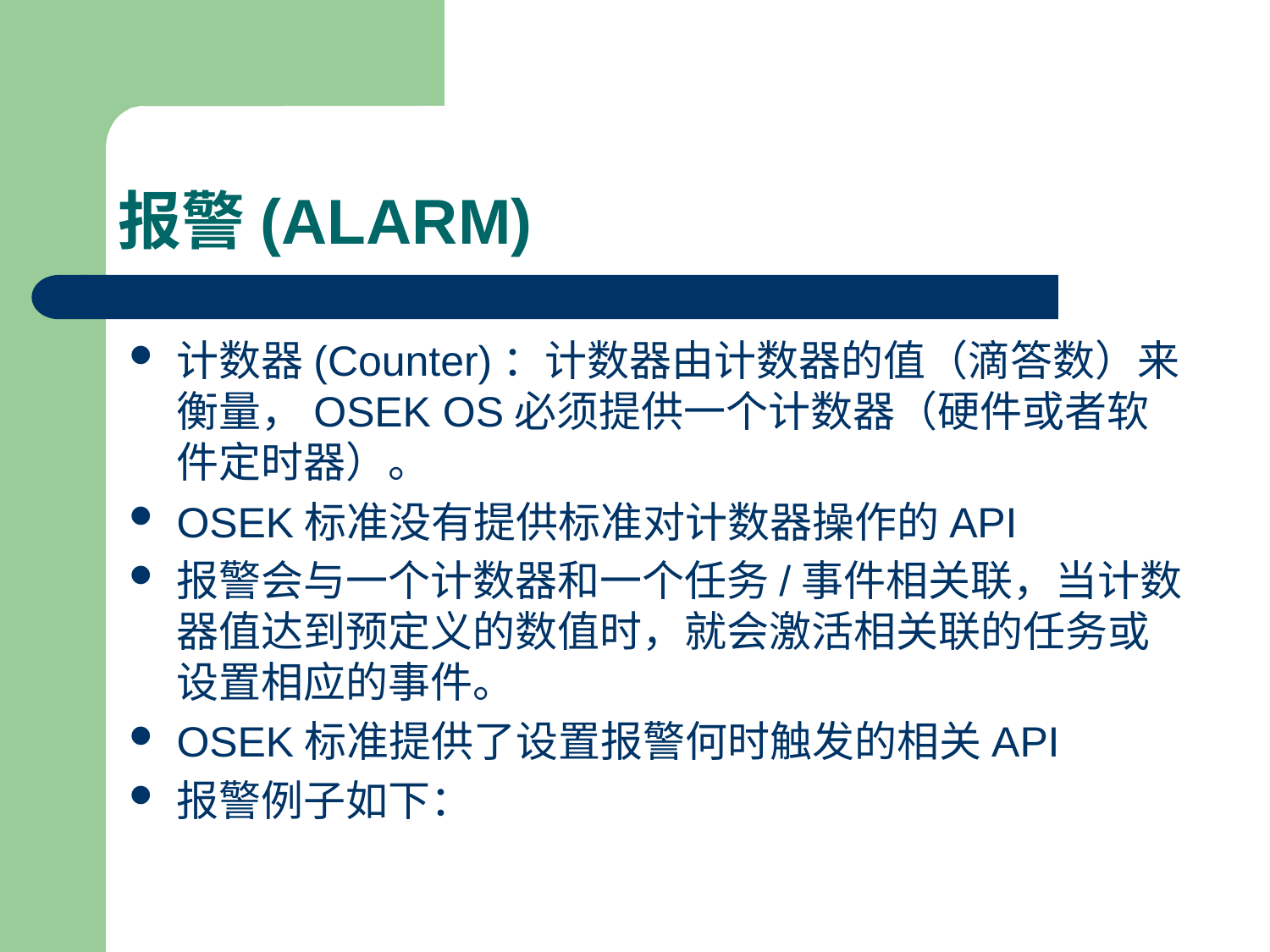

# 报警(ALARM)
计数器(Counter)：计数器由计数器的值（滴答数）来衡量，OSEK OS必须提供一个计数器（硬件或者软件定时器）。
OSEK标准没有提供标准对计数器操作的API
报警会与一个计数器和一个任务/事件相关联，当计数器值达到预定义的数值时，就会激活相关联的任务或设置相应的事件。
OSEK标准提供了设置报警何时触发的相关API
报警例子如下：